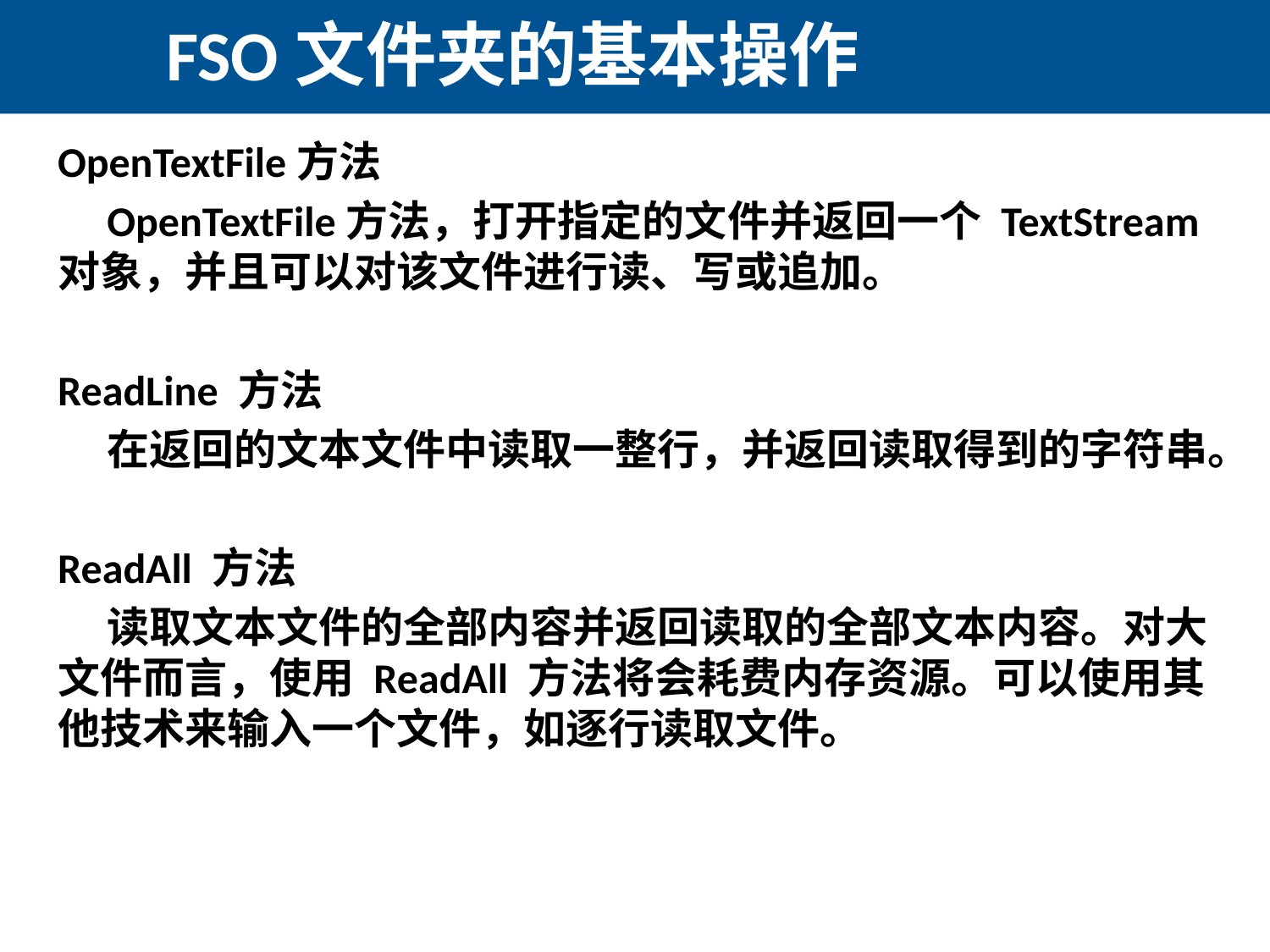

# FSO文件夹的基本操作
OpenTextFile方法
OpenTextFile方法，打开指定的文件并返回一个 TextStream 对象，并且可以对该文件进行读、写或追加。

ReadLine 方法
在返回的文本文件中读取一整行，并返回读取得到的字符串。

ReadAll 方法
读取文本文件的全部内容并返回读取的全部文本内容。对大文件而言，使用 ReadAll 方法将会耗费内存资源。可以使用其他技术来输入一个文件，如逐行读取文件。